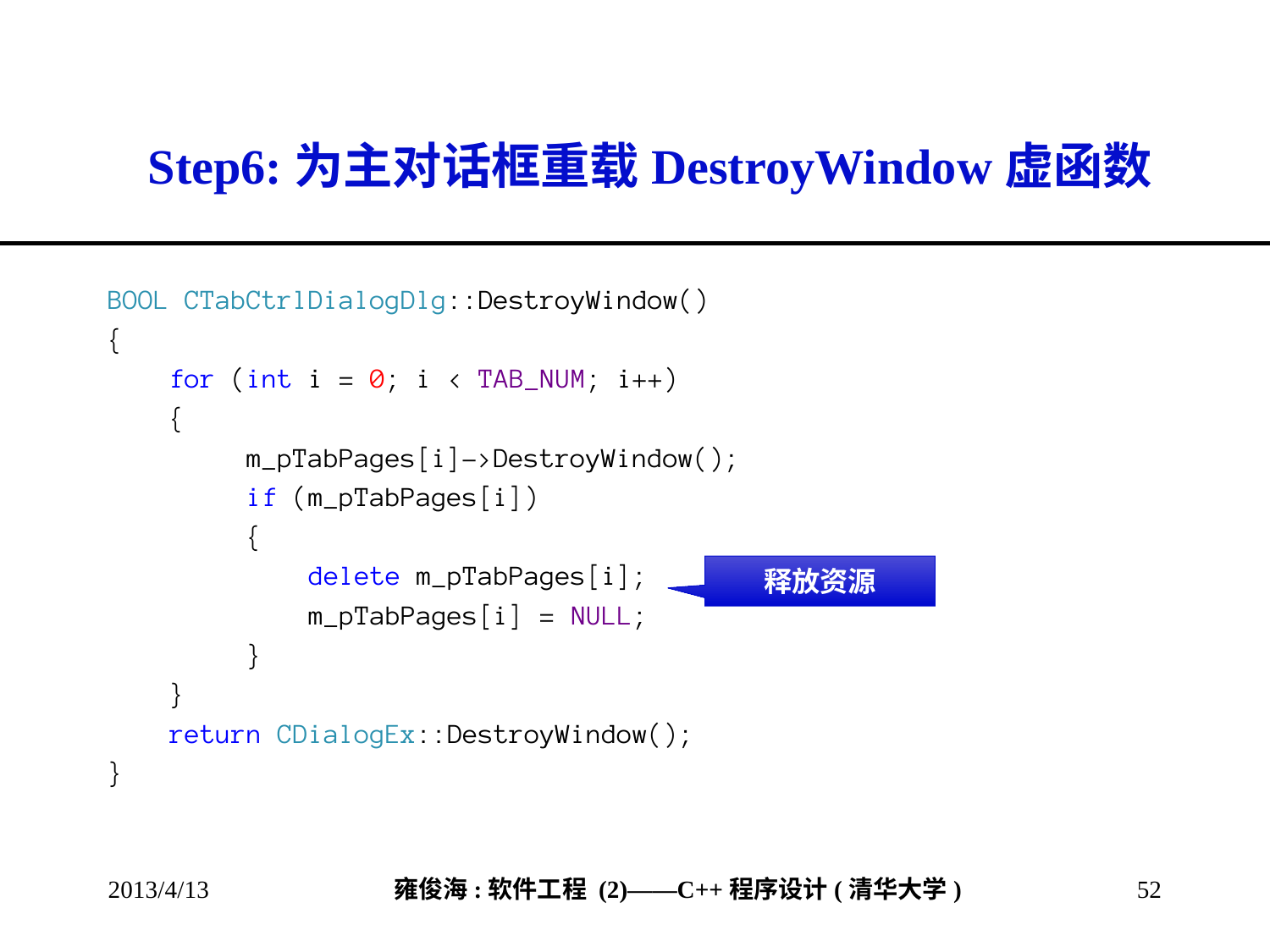

# Step6:为主对话框重载DestroyWindow虚函数
BOOL CTabCtrlDialogDlg::DestroyWindow()
{
    for (int i = 0; i < TAB_NUM; i++)
    {
         m_pTabPages[i]->DestroyWindow();
         if (m_pTabPages[i])
         {
             delete m_pTabPages[i];
             m_pTabPages[i] = NULL;
         }
    }
    return CDialogEx::DestroyWindow();
}
释放资源
2013/4/13
52